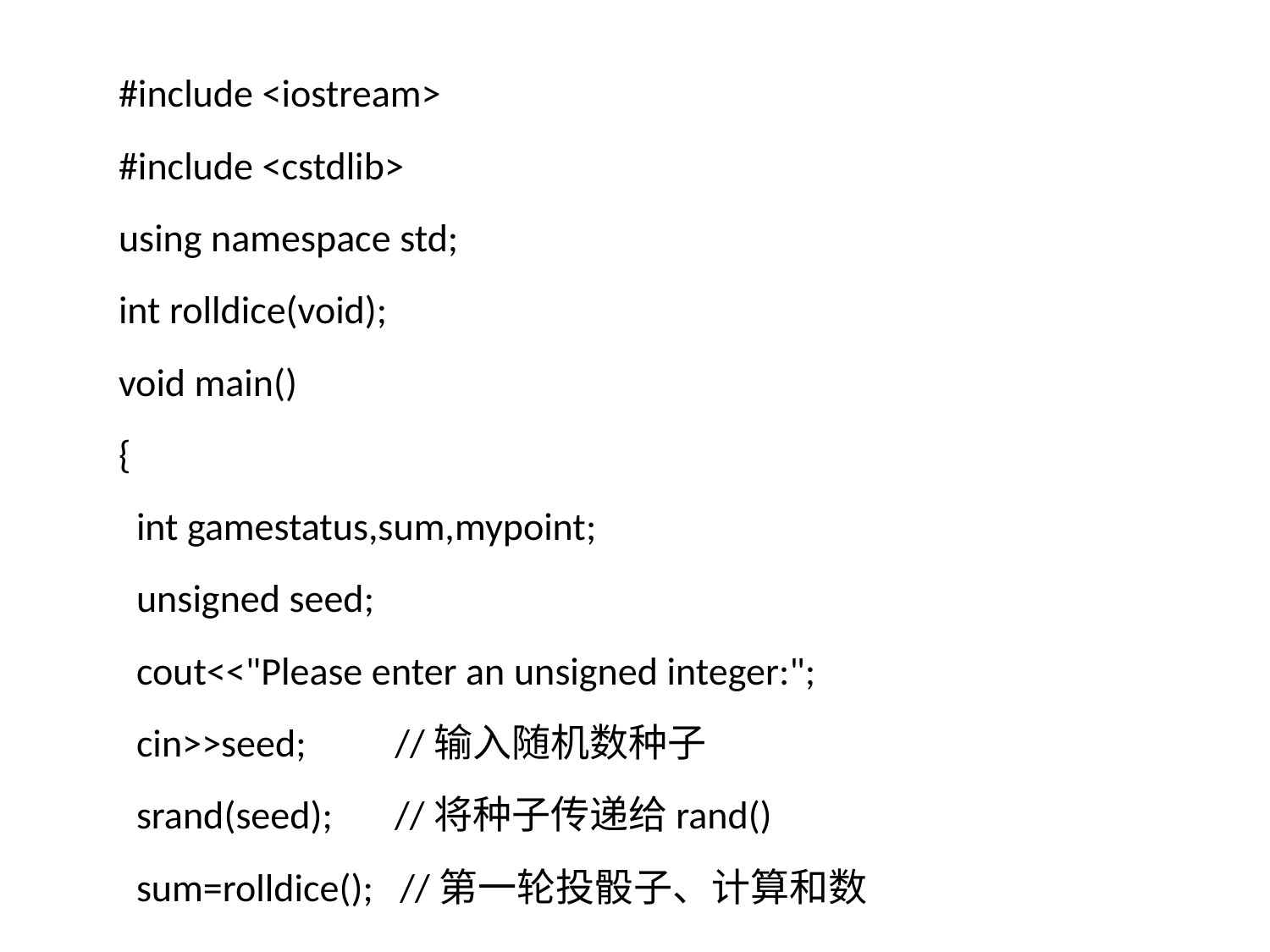

#include <iostream>
#include <cstdlib>
using namespace std;
int rolldice(void);
void main()
{
  int gamestatus,sum,mypoint;
  unsigned seed;
  cout<<"Please enter an unsigned integer:";
  cin>>seed;          //输入随机数种子
  srand(seed);       //将种子传递给rand()
  sum=rolldice();   //第一轮投骰子、计算和数
26
26